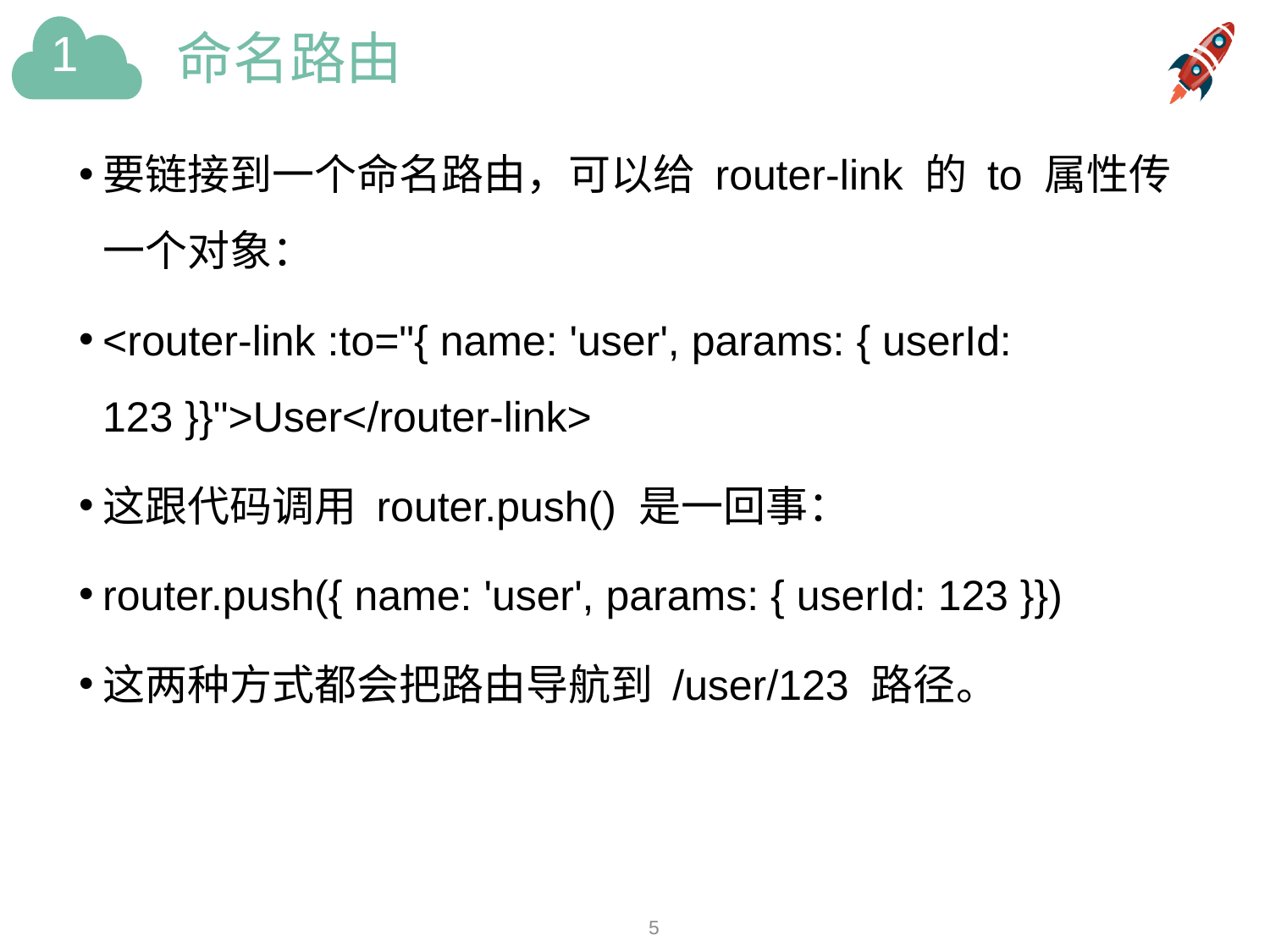

# 命名路由
要链接到一个命名路由，可以给 router-link 的 to 属性传一个对象：
<router-link :to="{ name: 'user', params: { userId: 123 }}">User</router-link>
这跟代码调用 router.push() 是一回事：
router.push({ name: 'user', params: { userId: 123 }})
这两种方式都会把路由导航到 /user/123 路径。
5